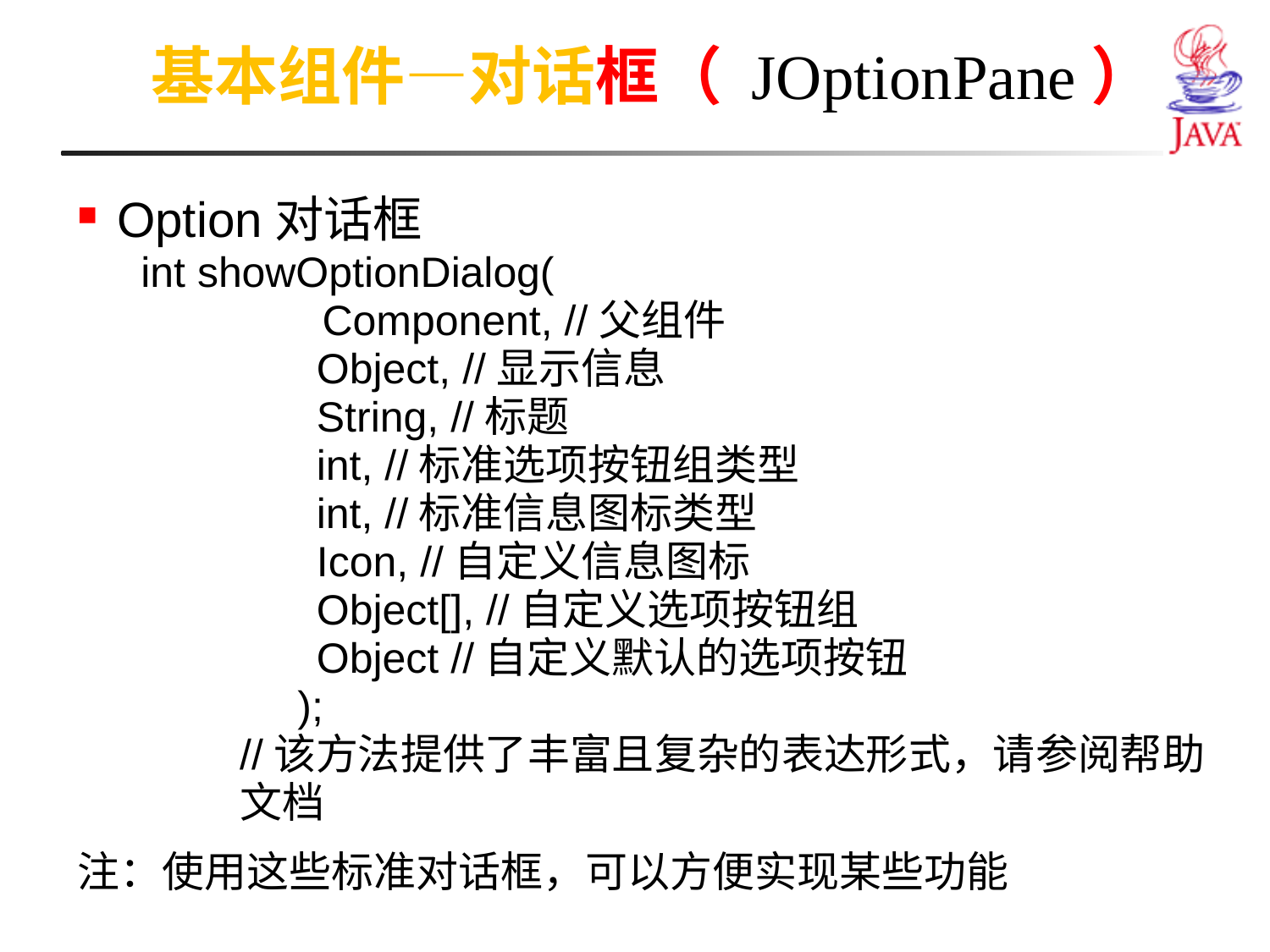

基本组件—对话框（ JOptionPane）

Option对话框
int showOptionDialog(
       Component, //父组件
       Object, //显示信息
       String, //标题
       int, //标准选项按钮组类型
       int, //标准信息图标类型
       Icon, //自定义信息图标
       Object[], //自定义选项按钮组
       Object //自定义默认的选项按钮
     );
//该方法提供了丰富且复杂的表达形式，请参阅帮助文档
注：使用这些标准对话框，可以方便实现某些功能